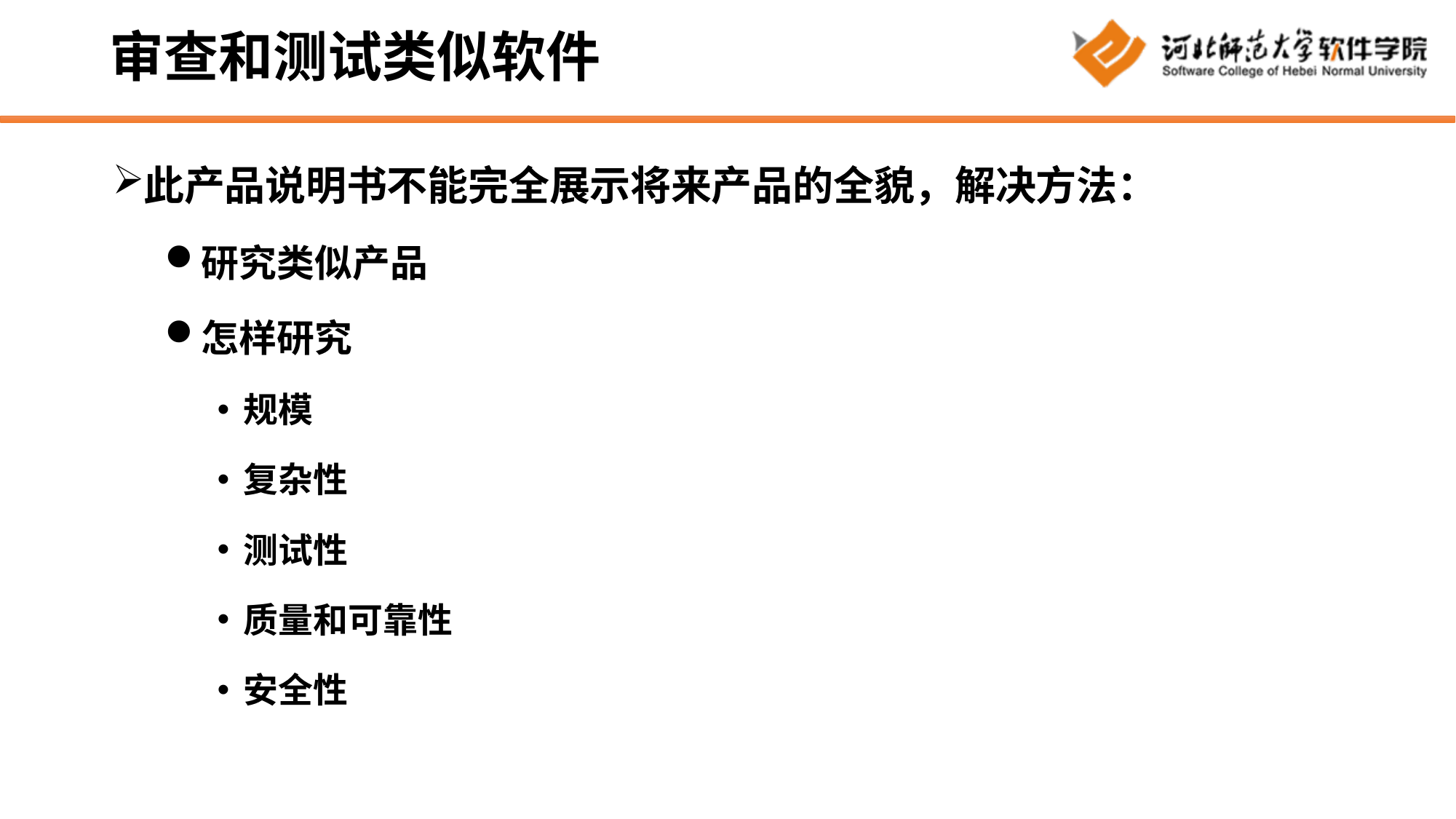

# 审查和测试类似软件
此产品说明书不能完全展示将来产品的全貌，解决方法：
研究类似产品
怎样研究
规模
复杂性
测试性
质量和可靠性
安全性